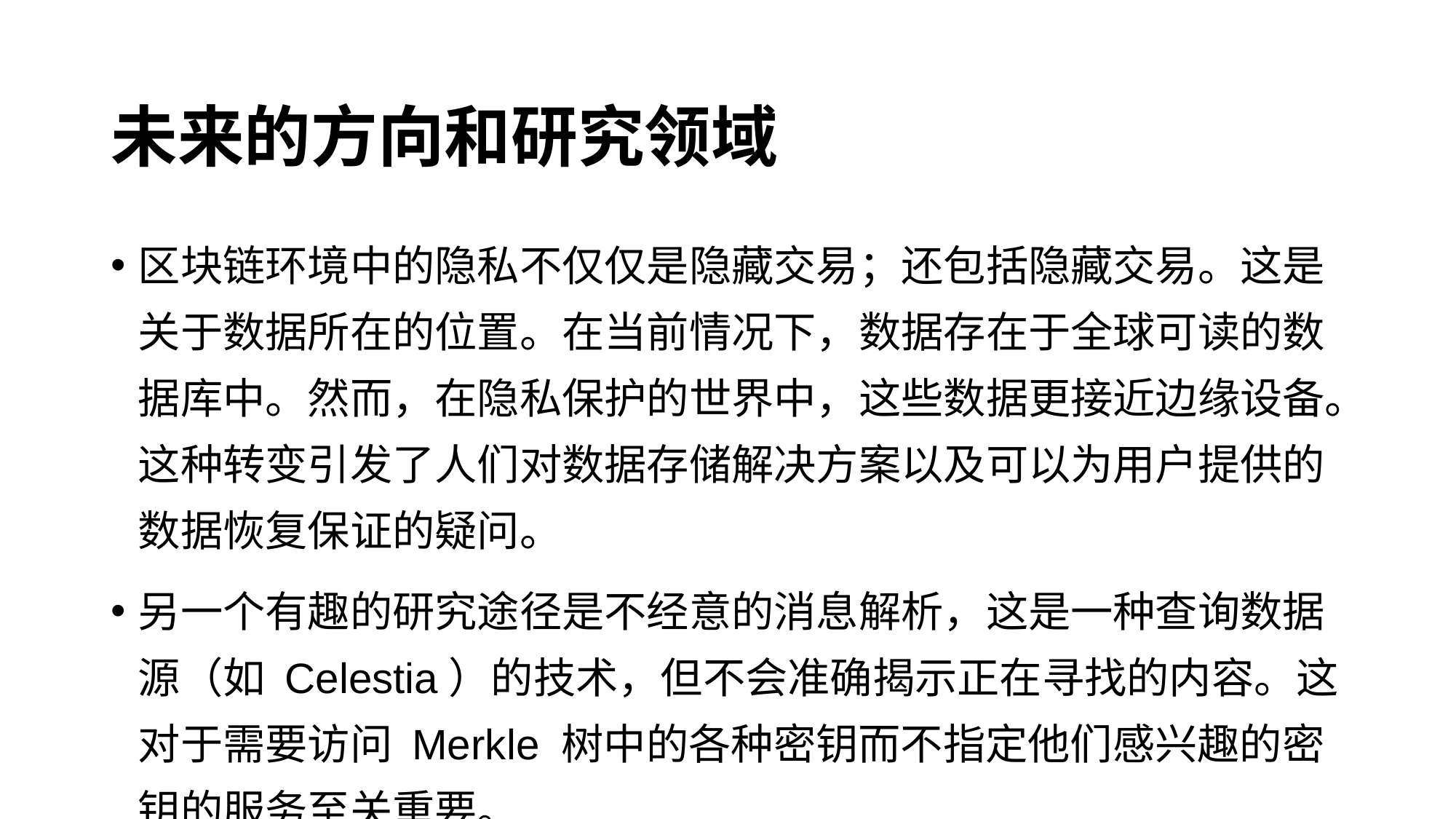

# 未来的方向和研究领域
区块链环境中的隐私不仅仅是隐藏交易；还包括隐藏交易。这是关于数据所在的位置。在当前情况下，数据存在于全球可读的数据库中。然而，在隐私保护的世界中，这些数据更接近边缘设备。这种转变引发了人们对数据存储解决方案以及可以为用户提供的数据恢复保证的疑问。
另一个有趣的研究途径是不经意的消息解析，这是一种查询数据源（如 Celestia）的技术，但不会准确揭示正在寻找的内容。这对于需要访问 Merkle 树中的各种密钥而不指定他们感兴趣的密钥的服务至关重要。